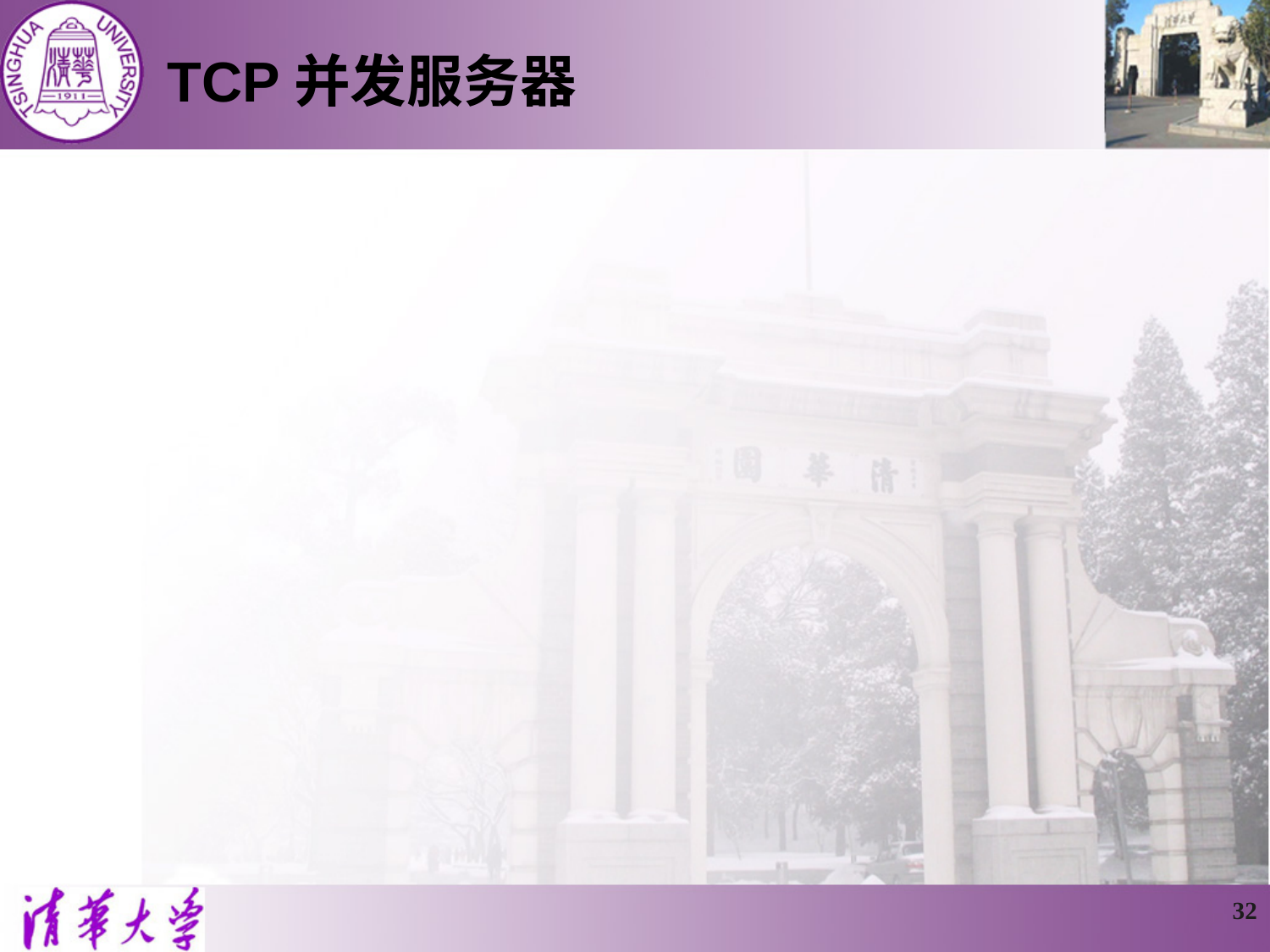

# TCP并发服务器
在多个连接之间实现并发（不是在各个请求之间）
主线程：
创建套接字并将其绑定到知名端口上
调用listen将该套接字设置为被动模式
反复调用accept以便接收来自客户的连接请求，并创建新的从线程或者进程来处理响应
从线程：
以主线程传递来的连接为参数
用该连接与客户进行交互；读取请求并发回响应
关闭连接并退出
32